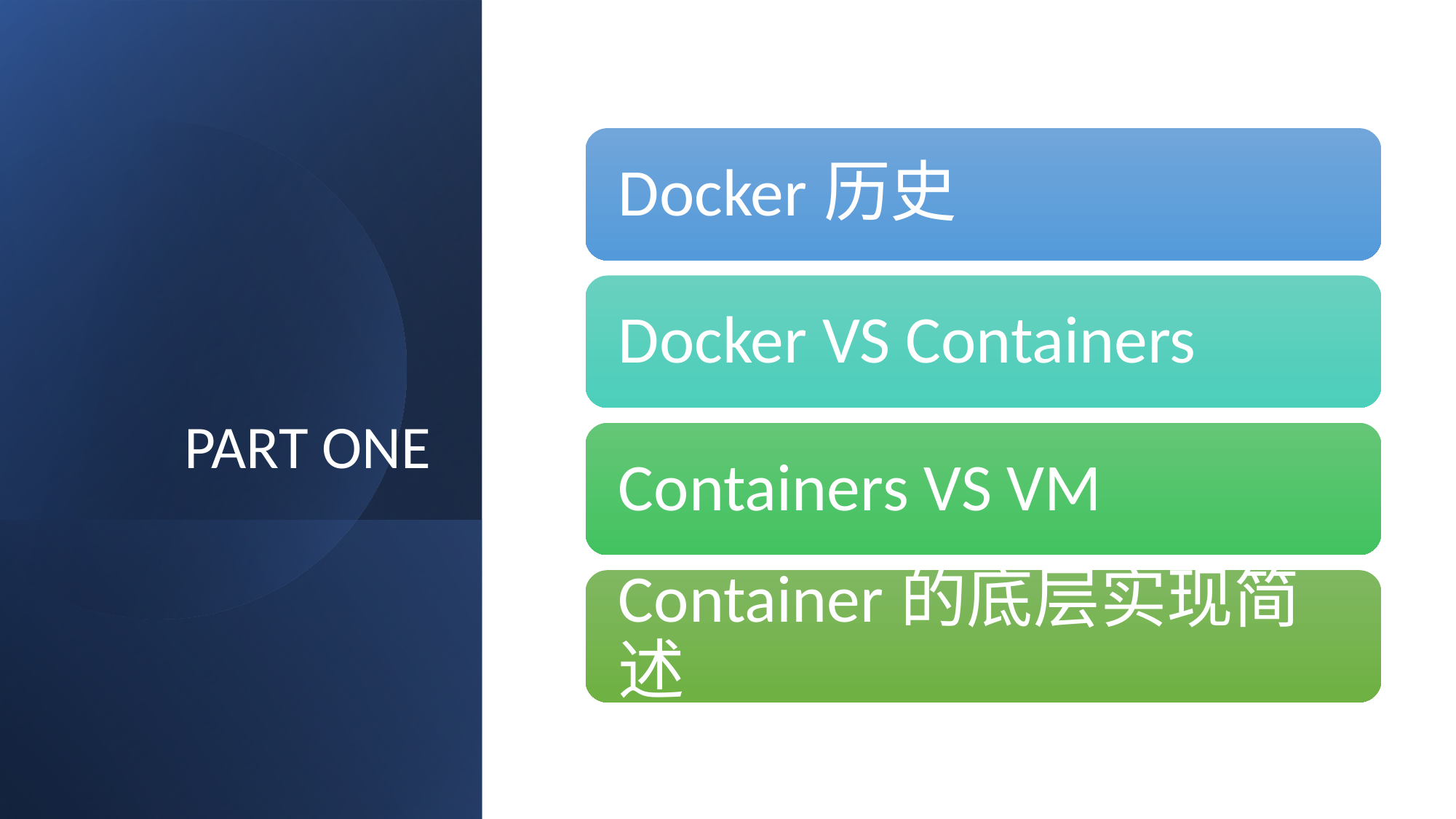

Docker历史
Docker VS Containers
Containers VS VM
Container的底层实现简述

# PART ONE